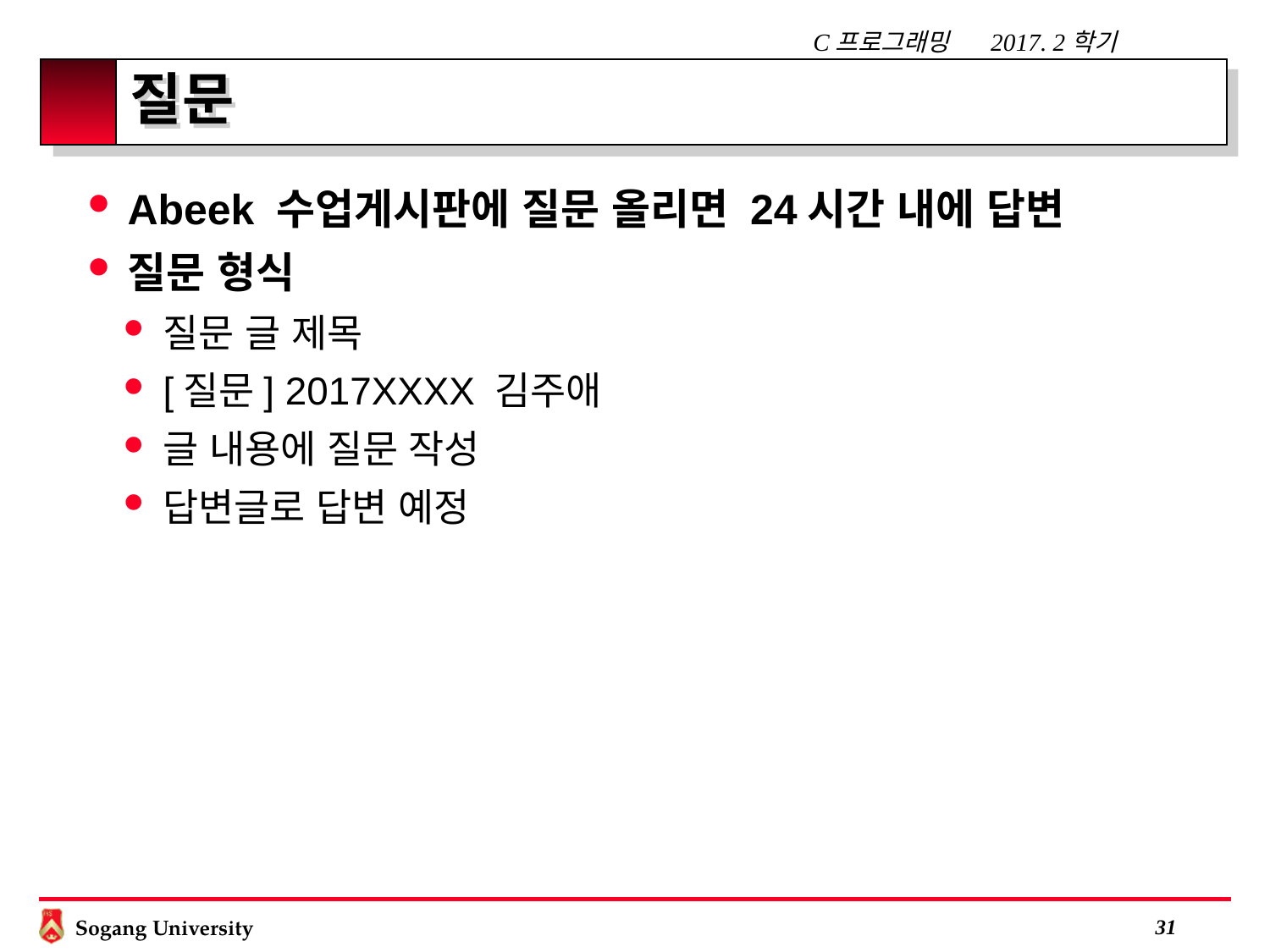

# 질문
Abeek 수업게시판에 질문 올리면 24시간 내에 답변
질문 형식
질문 글 제목
[질문] 2017XXXX 김주애
글 내용에 질문 작성
답변글로 답변 예정
 31